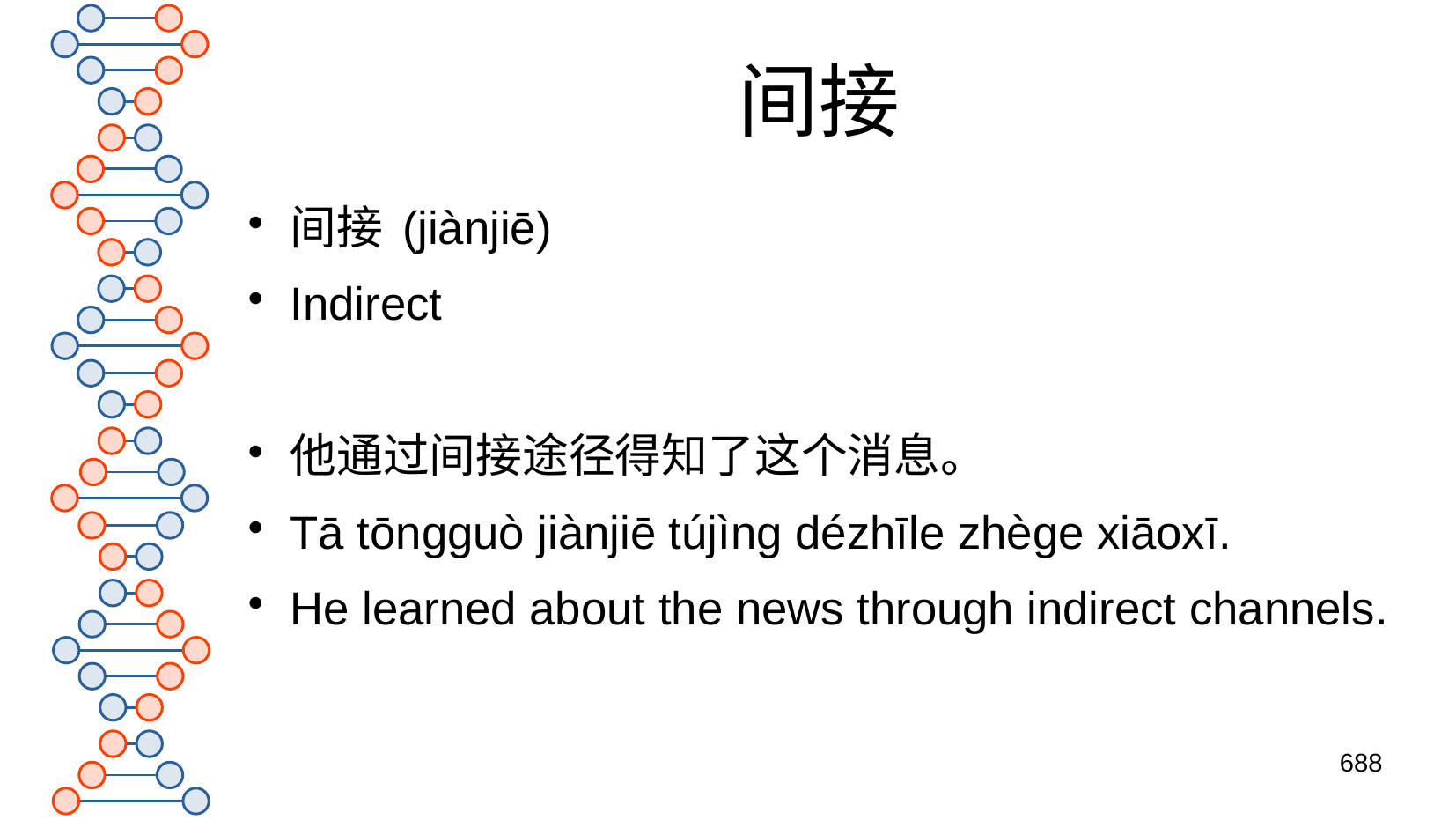

# 间接
间接 (jiànjiē)
Indirect

他通过间接途径得知了这个消息。
Tā tōngguò jiànjiē tújìng dézhīle zhège xiāoxī.
He learned about the news through indirect channels.

688